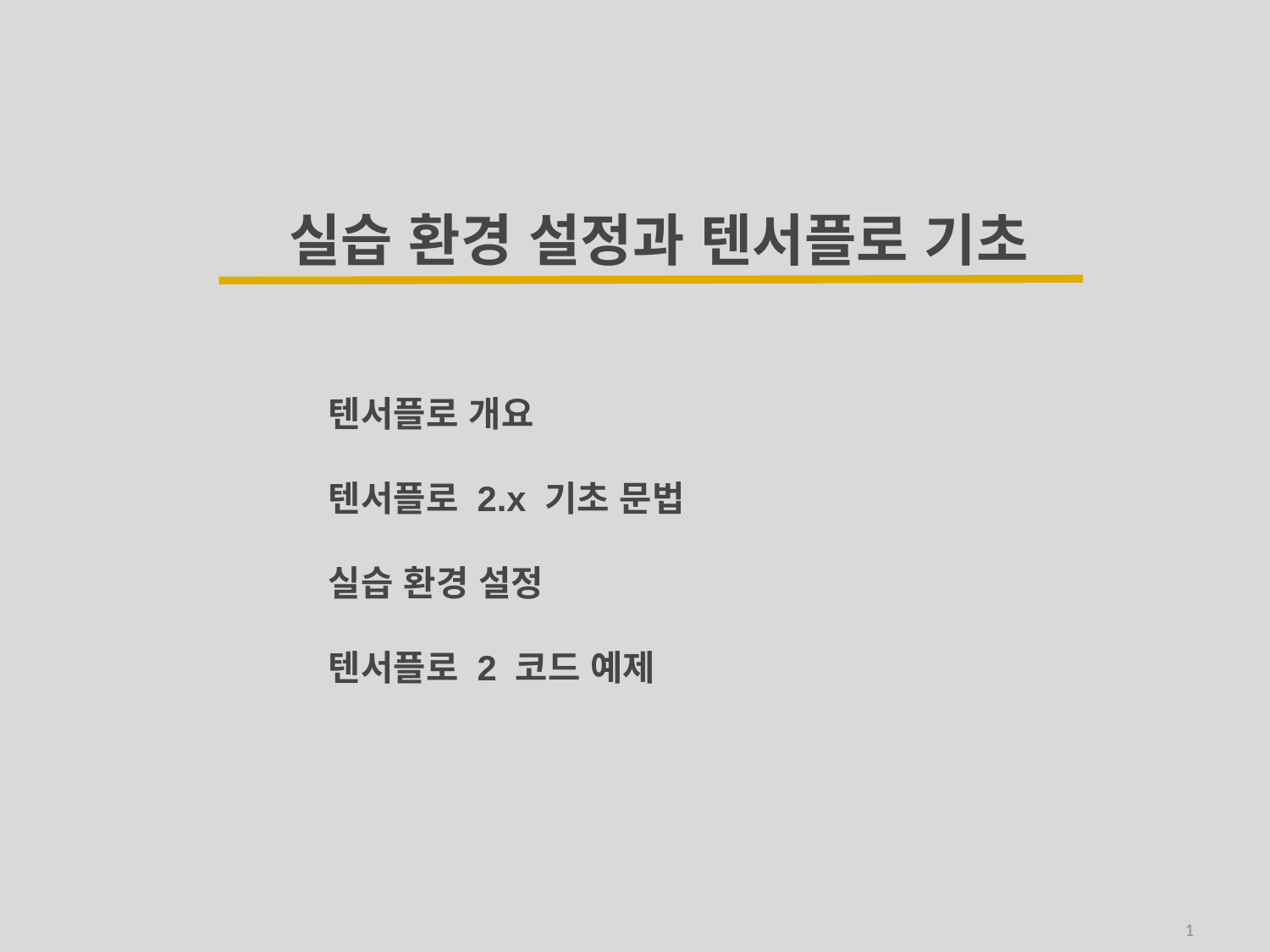

실습 환경 설정과 텐서플로 기초
텐서플로 개요
텐서플로 2.x 기초 문법
실습 환경 설정
텐서플로 2 코드 예제
1